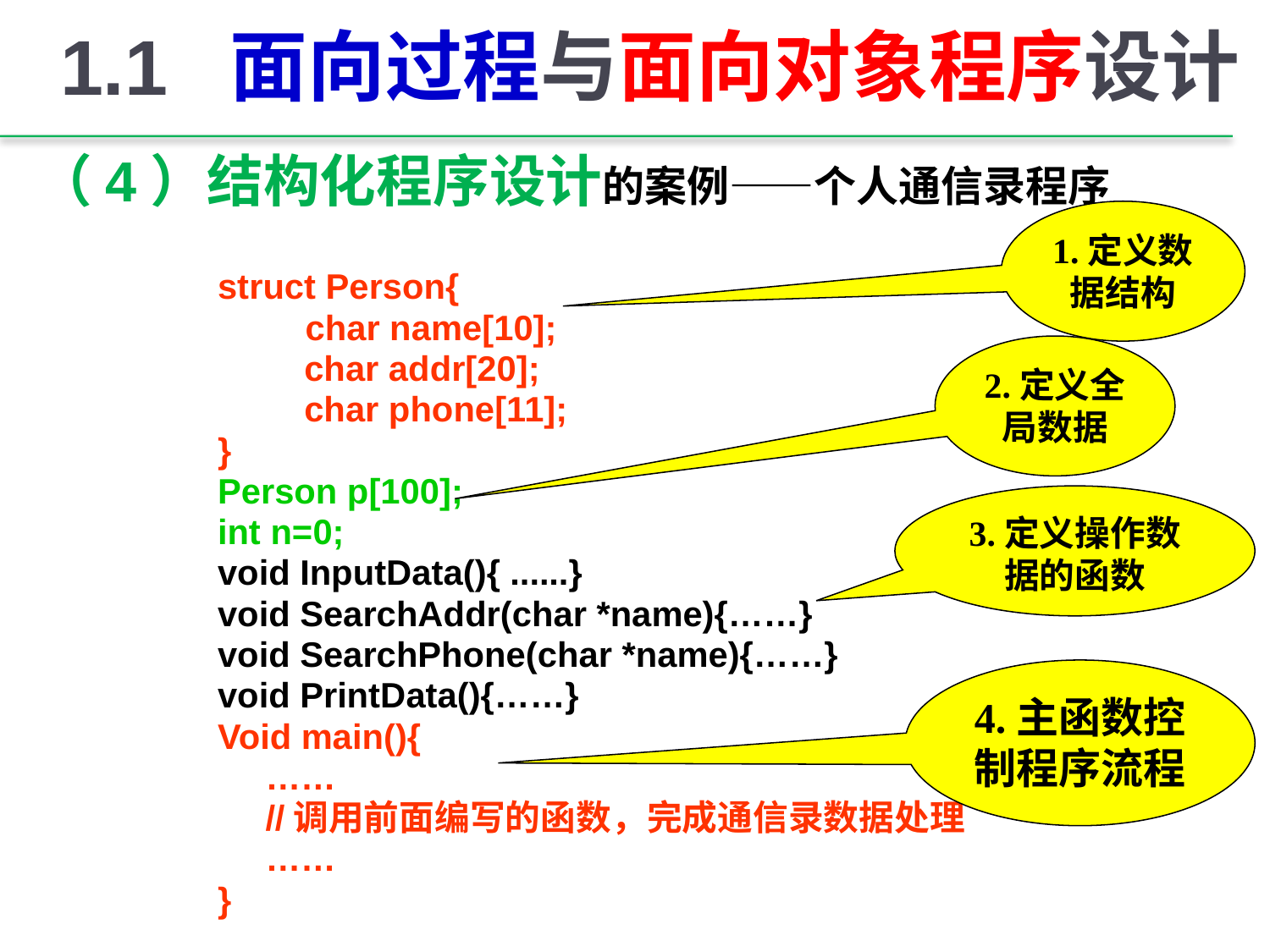

# 1.1  面向过程与面向对象程序设计
（4）结构化程序设计的案例——个人通信录程序
1.定义数据结构
struct Person{
         char name[10];
	    char addr[20];
	    char phone[11];
}
Person p[100];
int n=0;
void InputData(){ ......}
void SearchAddr(char *name){……}
void SearchPhone(char *name){……}
void PrintData(){……}
Void main(){
	……
	//调用前面编写的函数，完成通信录数据处理
	……
}
2.定义全局数据
3.定义操作数据的函数
4.主函数控制程序流程